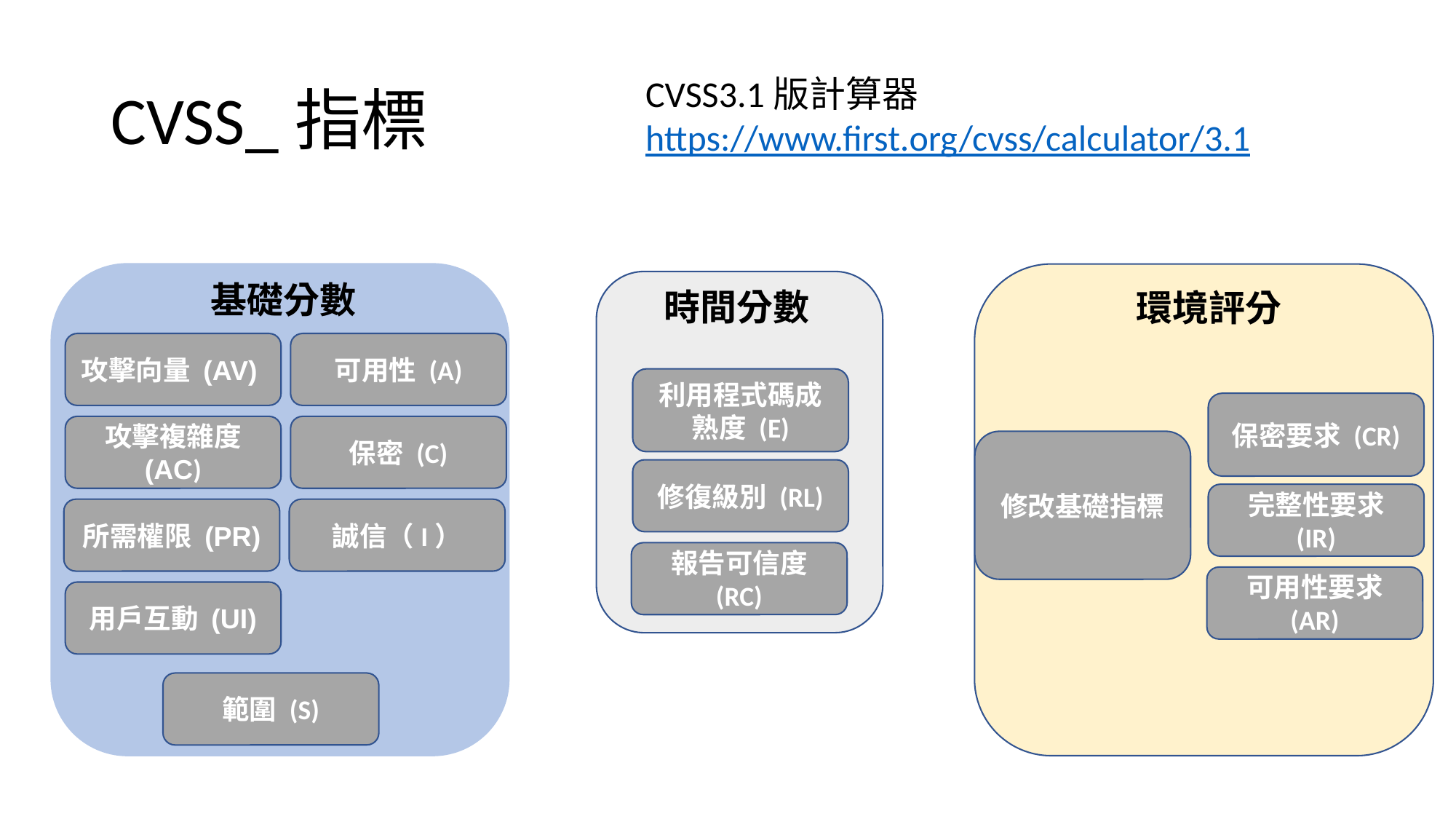

# CVSS_指標
CVSS3.1版計算器
https://www.first.org/cvss/calculator/3.1

基礎分數
時間分數
環境評分
可用性 (A)
攻擊向量 (AV)
利用程式碼成熟度 (E)
保密要求 (CR)
保密 (C)
攻擊複雜度 (AC)
修改基礎指標
修復級別 (RL)
完整性要求 (IR)
誠信（I）
所需權限 (PR)
報告可信度 (RC)
可用性要求 (AR)
用戶互動 (UI)
範圍 (S)